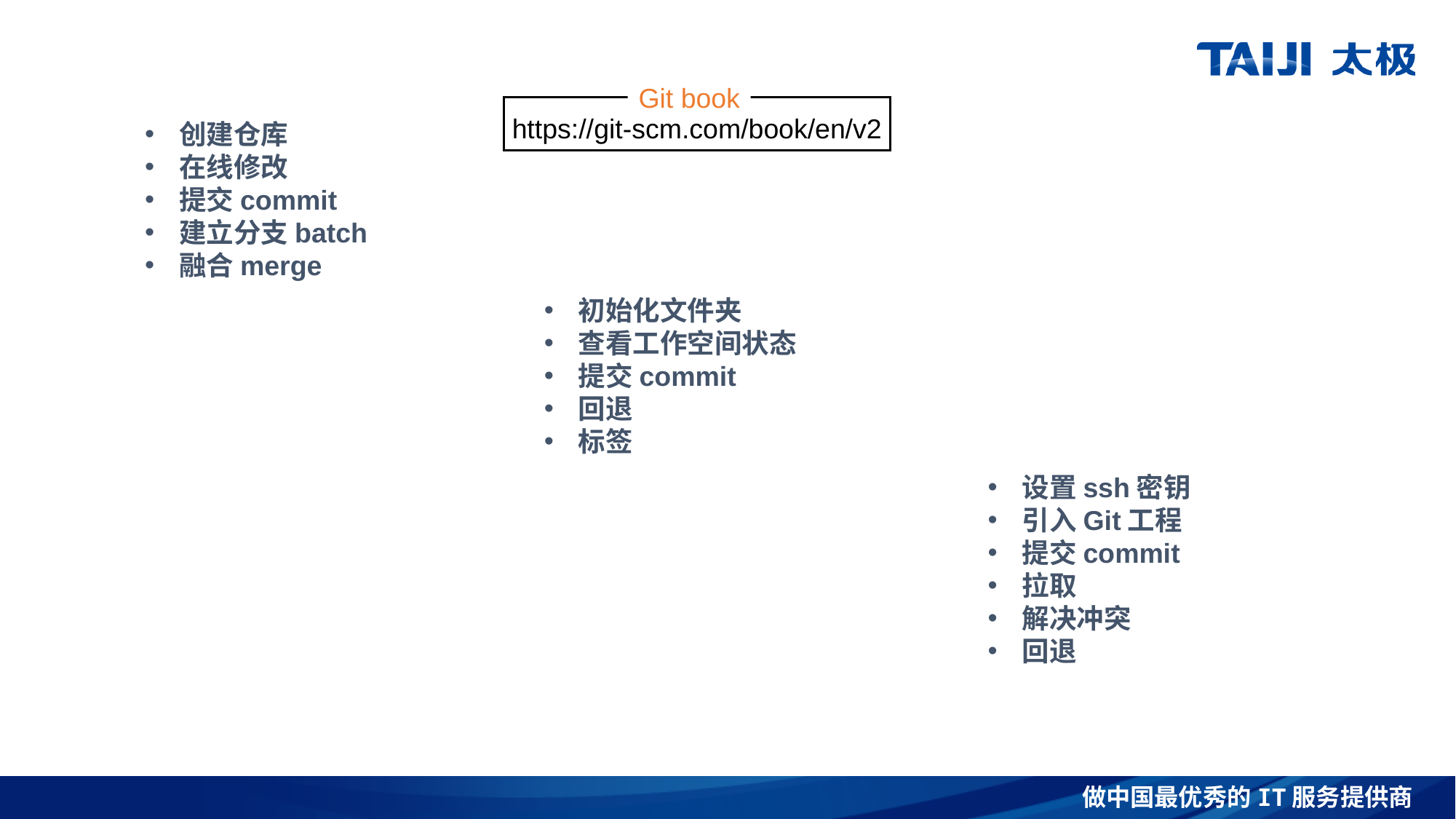

Git book

https://git-scm.com/book/en/v2
创建仓库
在线修改
提交commit
建立分支batch
融合merge
初始化文件夹
查看工作空间状态
提交commit
回退
标签
设置ssh密钥
引入Git工程
提交commit
拉取
解决冲突
回退